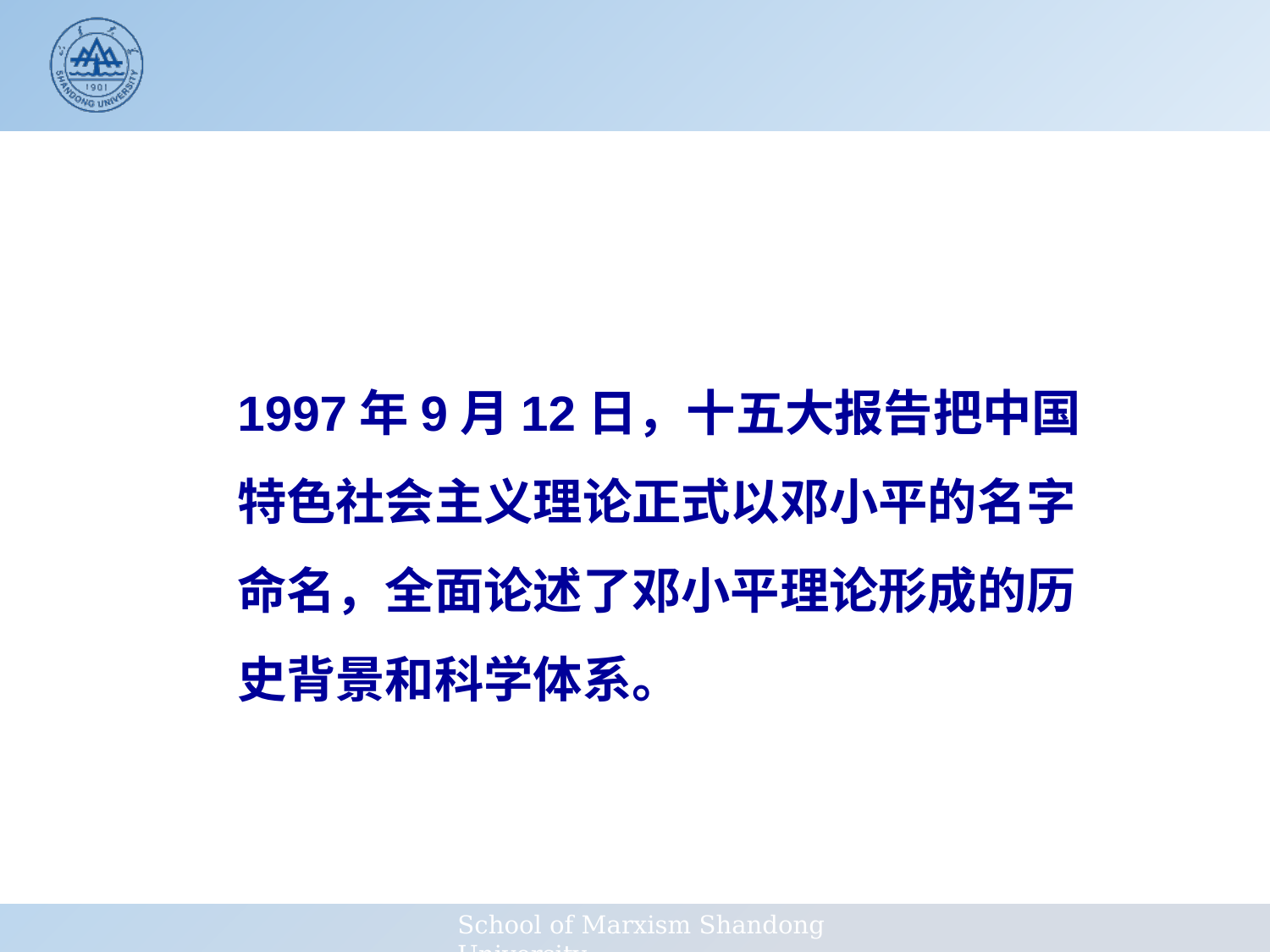

1997年9月12日，十五大报告把中国特色社会主义理论正式以邓小平的名字命名，全面论述了邓小平理论形成的历史背景和科学体系。